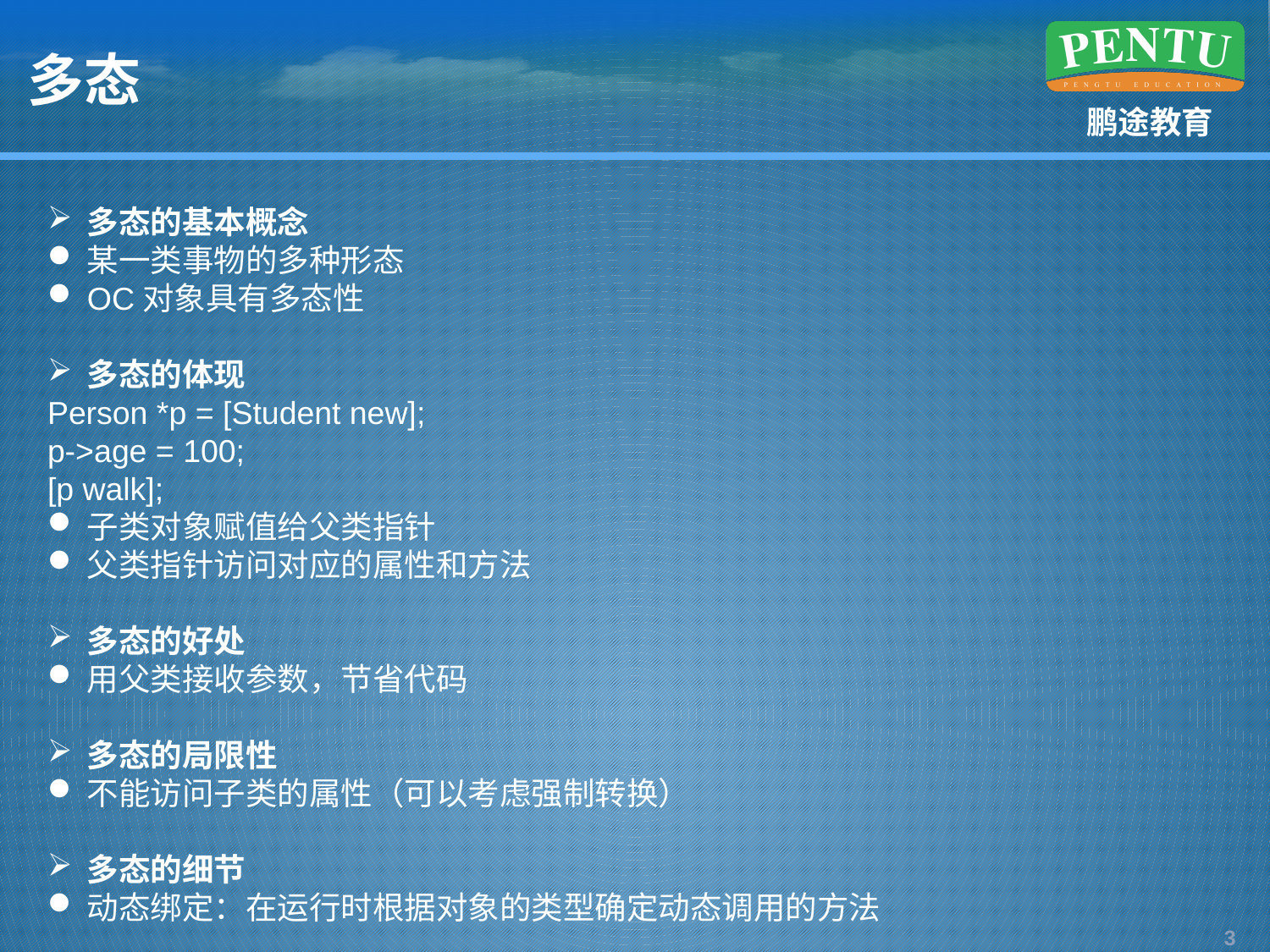

# 多态
多态的基本概念
某一类事物的多种形态
OC对象具有多态性

多态的体现
Person *p = [Student new];
p->age = 100;
[p walk];
子类对象赋值给父类指针
父类指针访问对应的属性和方法

多态的好处
用父类接收参数，节省代码

多态的局限性
不能访问子类的属性（可以考虑强制转换）

多态的细节
动态绑定：在运行时根据对象的类型确定动态调用的方法
3